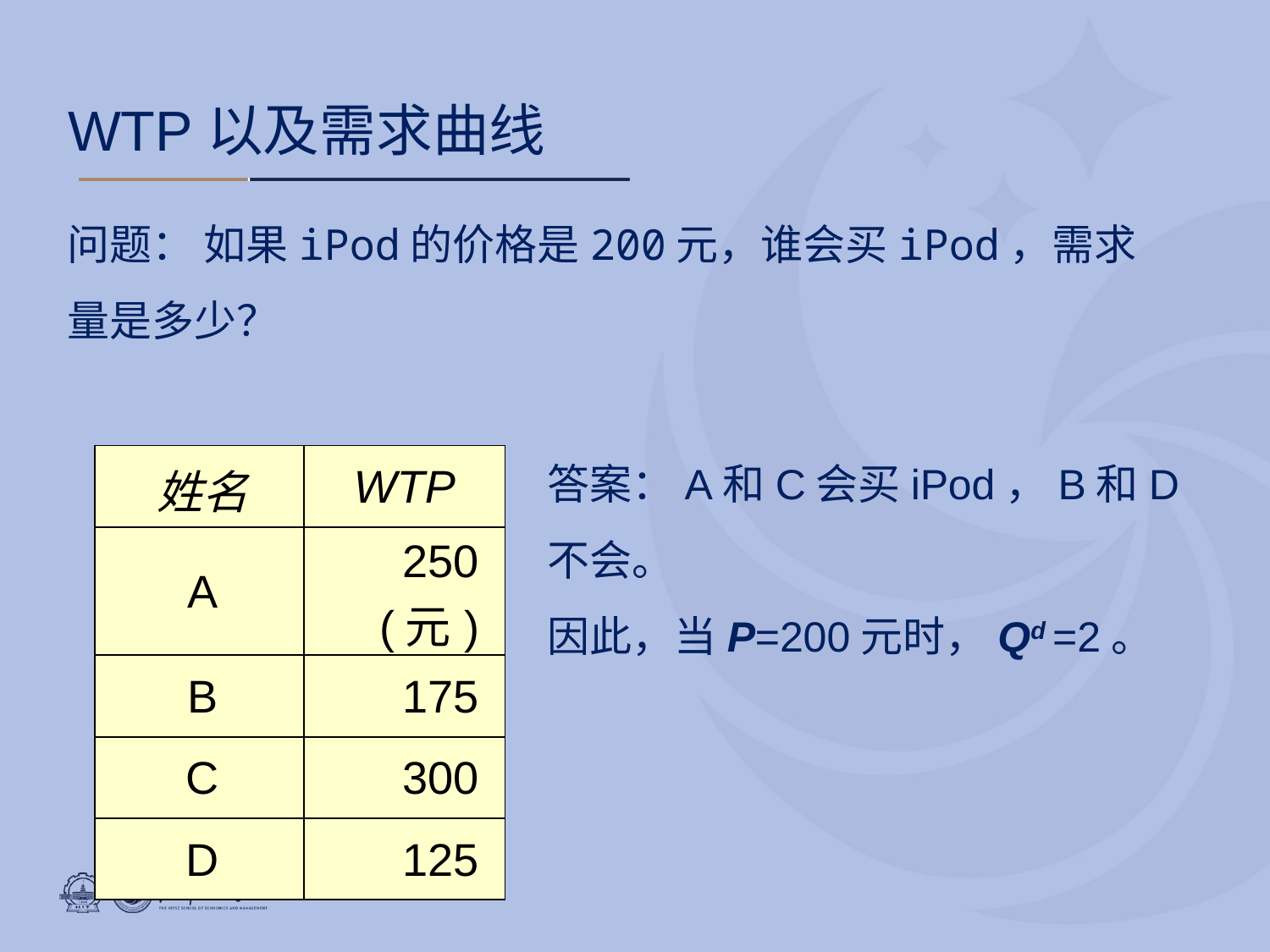

# WTP以及需求曲线
问题： 如果iPod的价格是200元，谁会买iPod，需求量是多少？
答案：A和C会买iPod，B和D不会。
因此，当P=200元时，Qd =2。
| 姓名 | WTP |
| --- | --- |
| A | 250(元) |
| B | 175 |
| C | 300 |
| D | 125 |